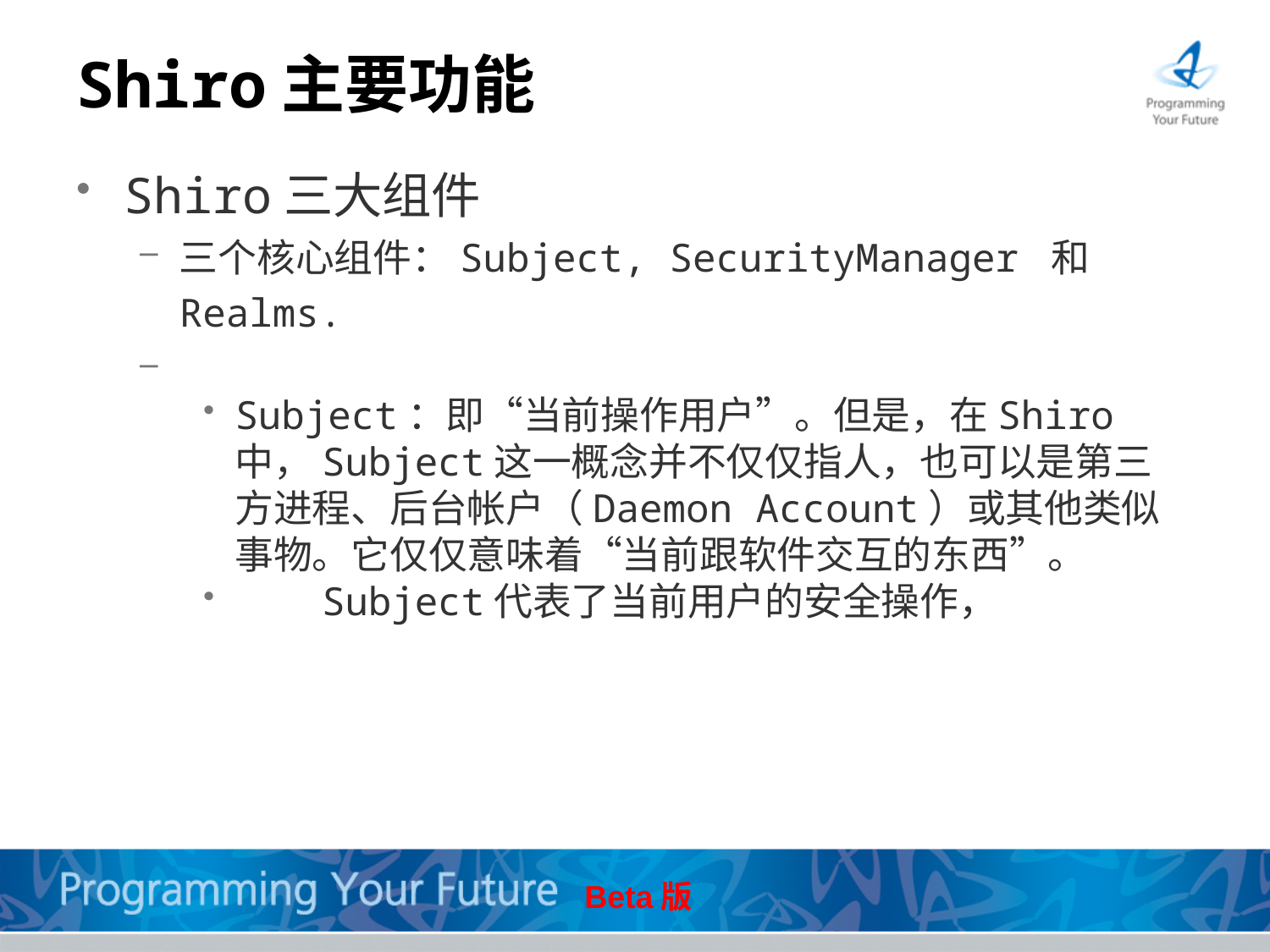

# Shiro主要功能
Shiro三大组件
三个核心组件：Subject, SecurityManager 和 Realms.

Subject：即“当前操作用户”。但是，在Shiro中，Subject这一概念并不仅仅指人，也可以是第三方进程、后台帐户（Daemon Account）或其他类似事物。它仅仅意味着“当前跟软件交互的东西”。
　　Subject代表了当前用户的安全操作，